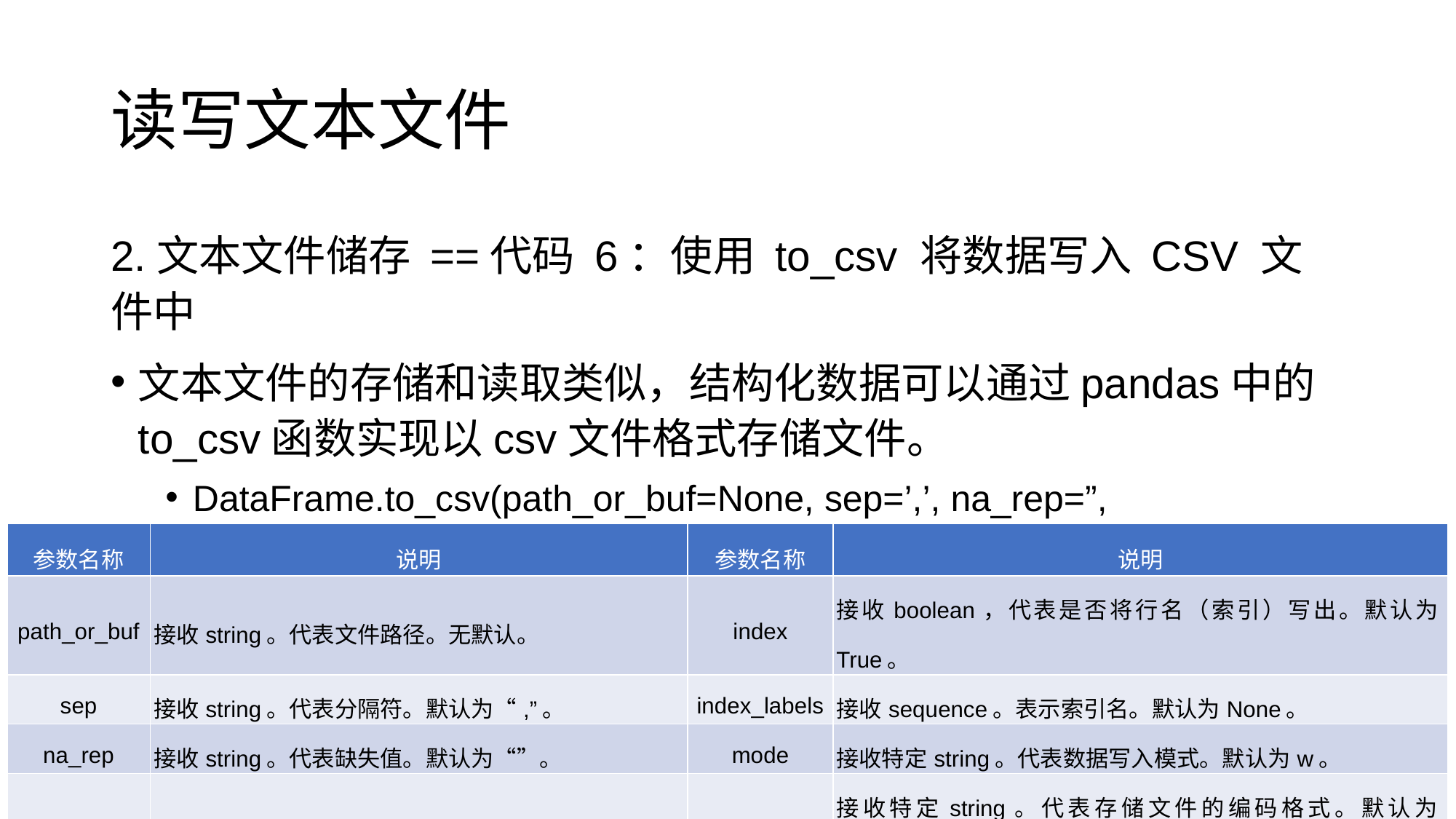

# 读写文本文件
2.文本文件储存 ==代码 6：使用 to_csv 将数据写入 CSV 文件中
文本文件的存储和读取类似，结构化数据可以通过pandas中的to_csv函数实现以csv文件格式存储文件。
DataFrame.to_csv(path_or_buf=None, sep=’,’, na_rep=”, columns=None, header=True, index=True,index_label=None,mode=’w’,encoding=None)

| 参数名称 | 说明 | 参数名称 | 说明 |
| --- | --- | --- | --- |
| path\_or\_buf | 接收string。代表文件路径。无默认。 | index | 接收boolean，代表是否将行名（索引）写出。默认为True。 |
| sep | 接收string。代表分隔符。默认为“,”。 | index\_labels | 接收sequence。表示索引名。默认为None。 |
| na\_rep | 接收string。代表缺失值。默认为“”。 | mode | 接收特定string。代表数据写入模式。默认为w。 |
| columns | 接收list。代表写出的列名。默认为None。 | encoding | 接收特定string。代表存储文件的编码格式。默认为None。 |
| header | 接收boolean，代表是否将列名写出。默认为True。 |  |  |
2020/5/6
Pandas 统计分析
14